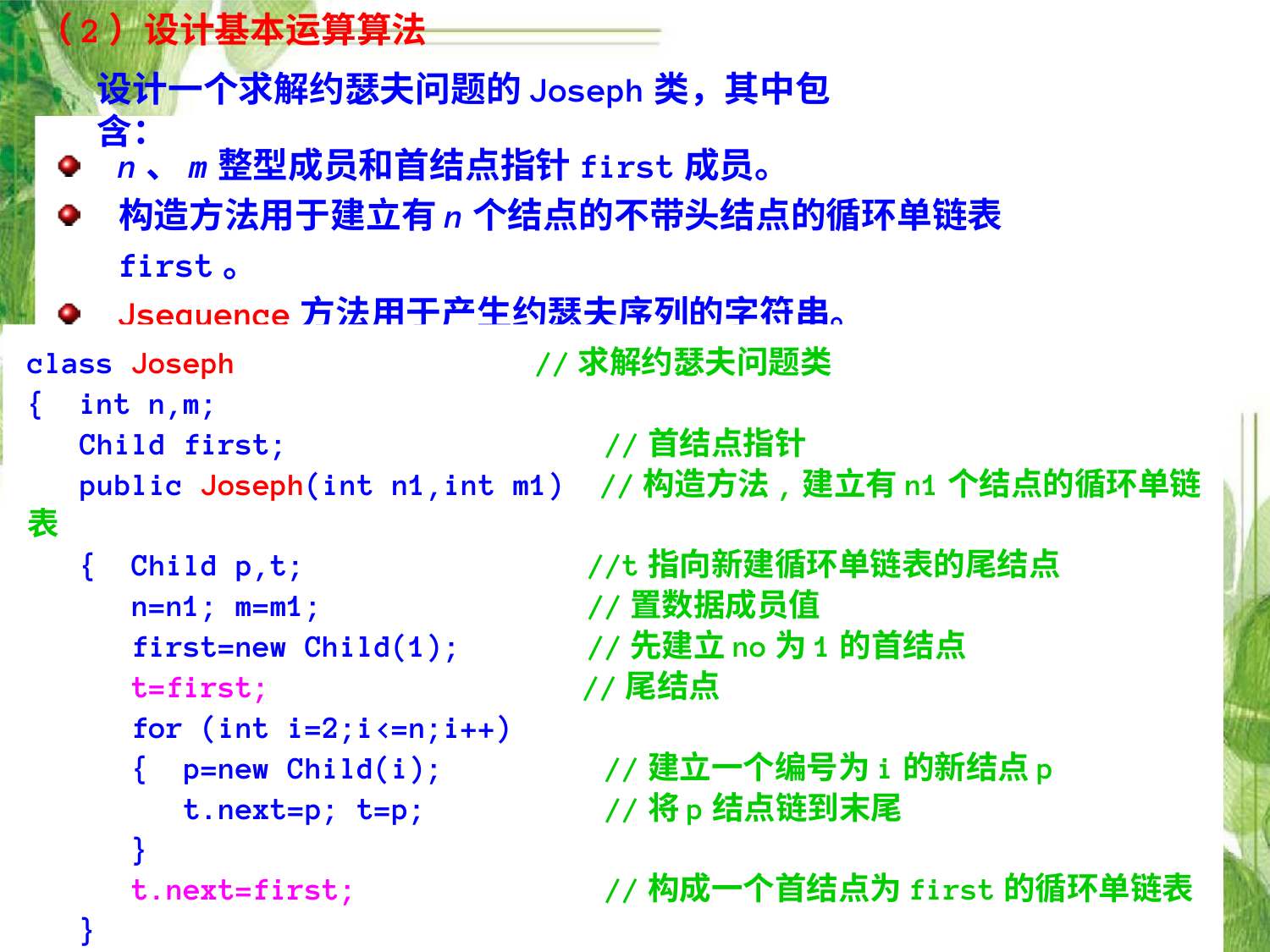

（2）设计基本运算算法
设计一个求解约瑟夫问题的Joseph类，其中包含：
n、m整型成员和首结点指针first成员。
构造方法用于建立有n个结点的不带头结点的循环单链表first。
Jsequence方法用于产生约瑟夫序列的字符串。
class Joseph			//求解约瑟夫问题类
{  int n,m;
   Child first;		    //首结点指针
   public Joseph(int n1,int m1)  //构造方法,建立有n1个结点的循环单链表
   {  Child p,t;		   //t指向新建循环单链表的尾结点
      n=n1; m=m1;		   //置数据成员值
      first=new Child(1);	   //先建立no为1的首结点
      t=first;                  //尾结点
      for (int i=2;i<=n;i++)
      {  p=new Child(i);	    //建立一个编号为i的新结点p
         t.next=p; t=p;	    //将p结点链到末尾
      }
      t.next=first;		    //构成一个首结点为first的循环单链表
   }